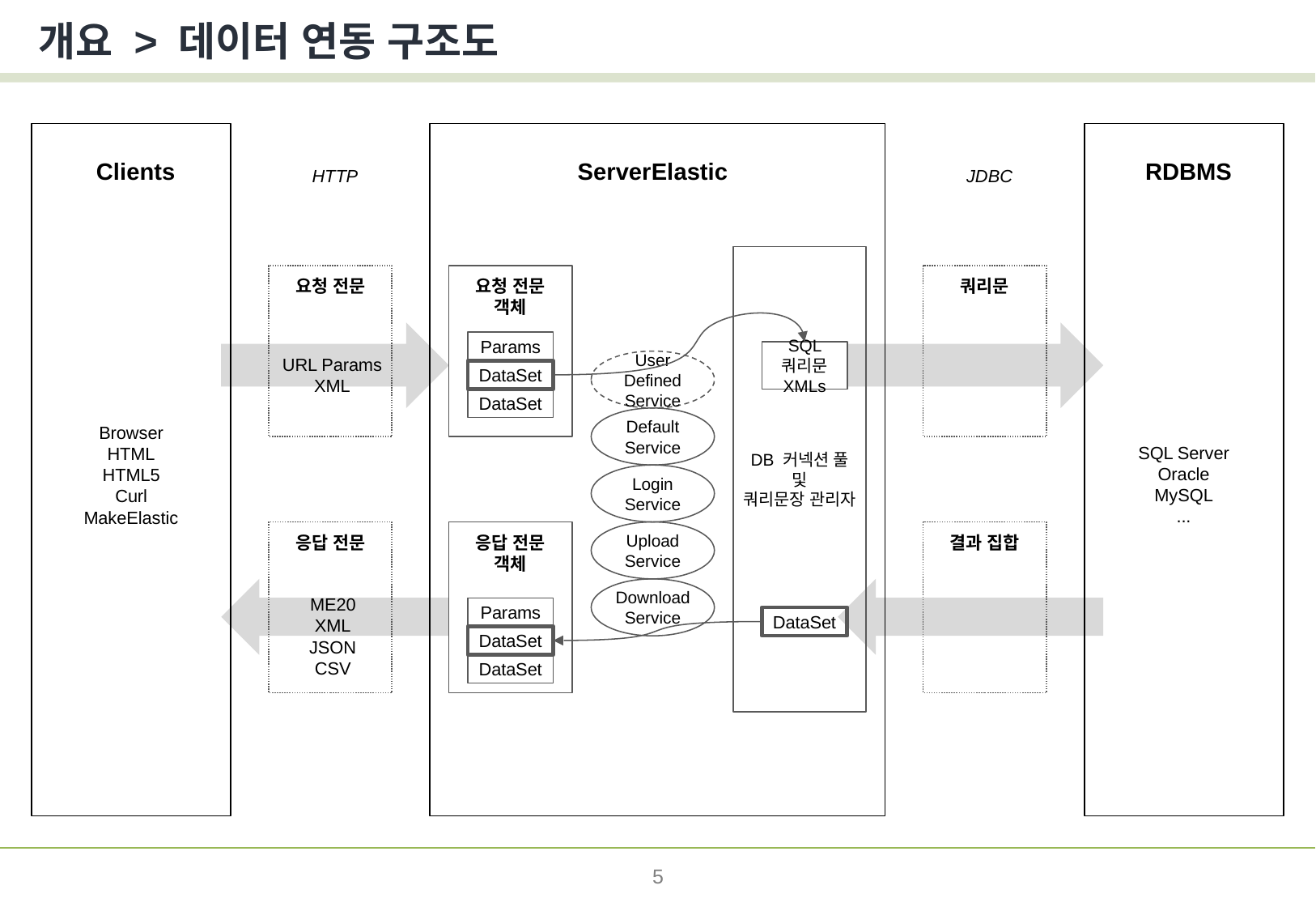

# 개요 > 데이터 연동 구조도

Clients
HTTP
ServerElastic
JDBC
RDBMS
DB 커넥션 풀
및
쿼리문장 관리자
요청 전문
요청 전문
객체
쿼리문

URL Params
XML
Params
SQL 쿼리문 XMLs
User
Defined
Service
DataSet
DataSet
Browser
HTML
HTML5
Curl
MakeElastic
Default
Service
SQL Server
Oracle
MySQL
...
Login
Service
응답 전문
응답 전문
객체
Upload
Service
결과 집합

ME20
XML
JSON
CSV
Download
Service

Params
DataSet
DataSet
DataSet
5